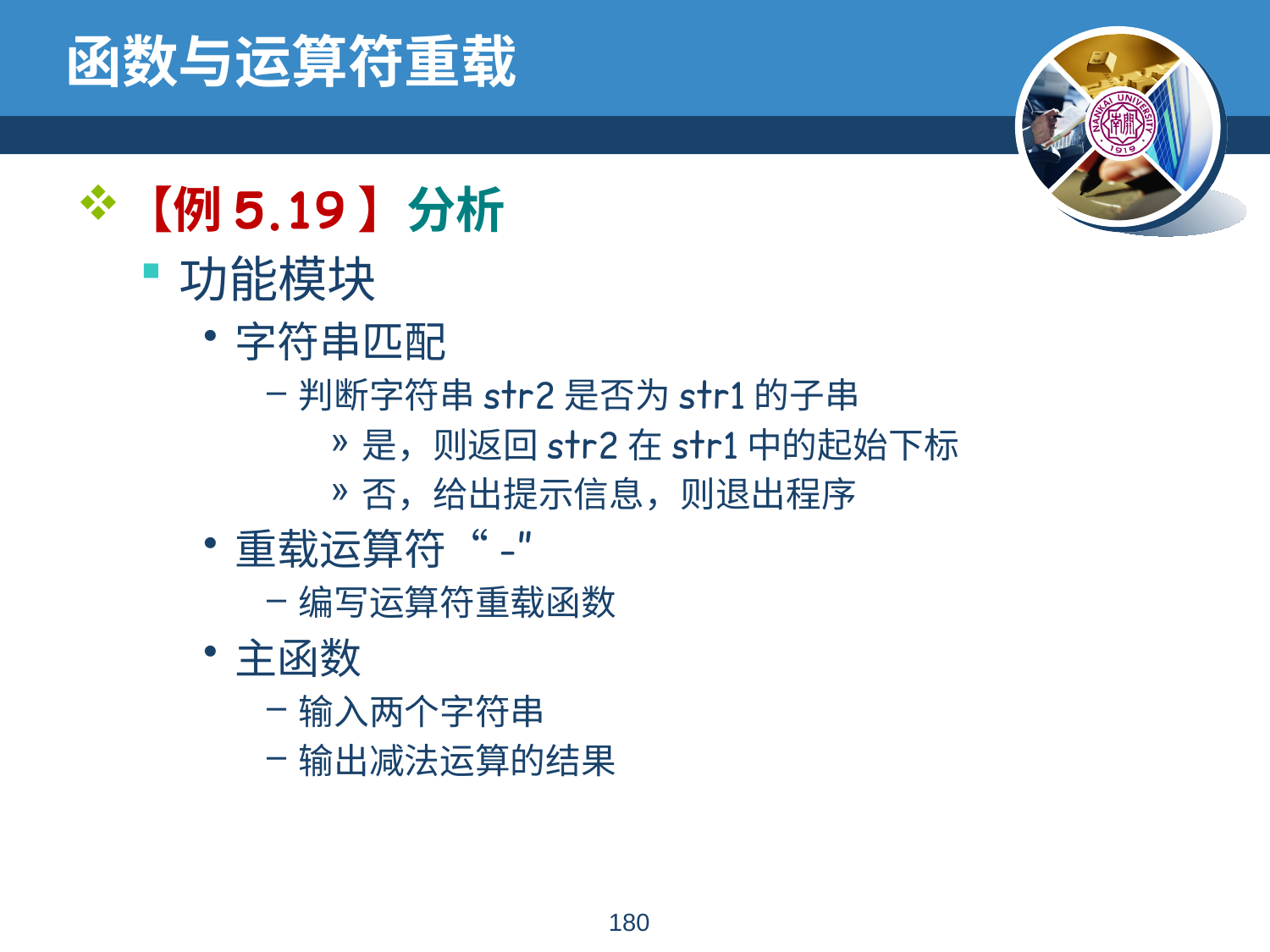

# 函数与运算符重载
【例5.19】分析
功能模块
字符串匹配
判断字符串str2是否为str1的子串
是，则返回str2在str1中的起始下标
否，给出提示信息，则退出程序
重载运算符“-”
编写运算符重载函数
主函数
输入两个字符串
输出减法运算的结果
180